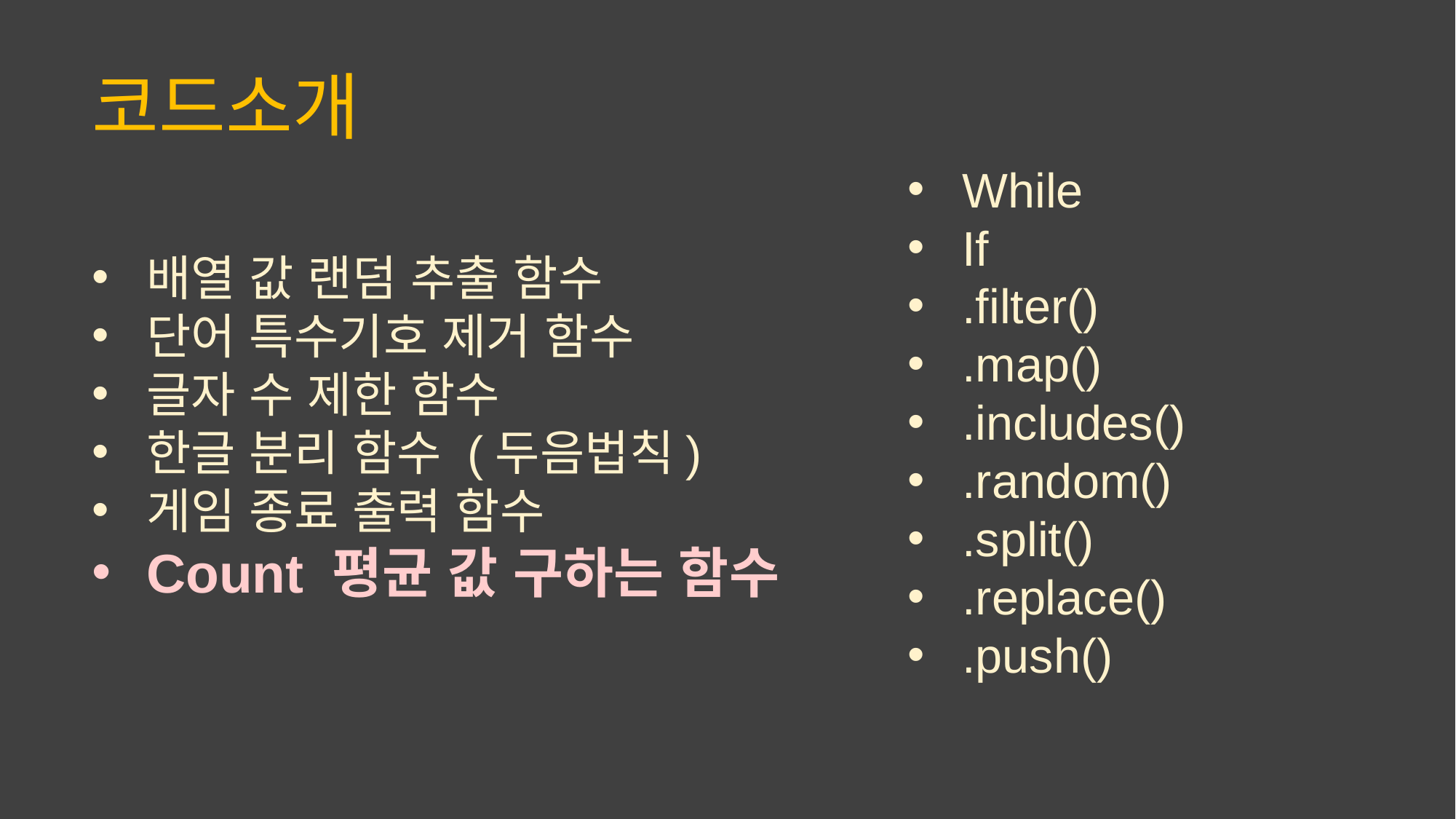

코드소개
While
If
.filter()
.map()
.includes()
.random()
.split()
.replace()
.push()
배열 값 랜덤 추출 함수
단어 특수기호 제거 함수
글자 수 제한 함수
한글 분리 함수 (두음법칙)
게임 종료 출력 함수
Count 평균 값 구하는 함수